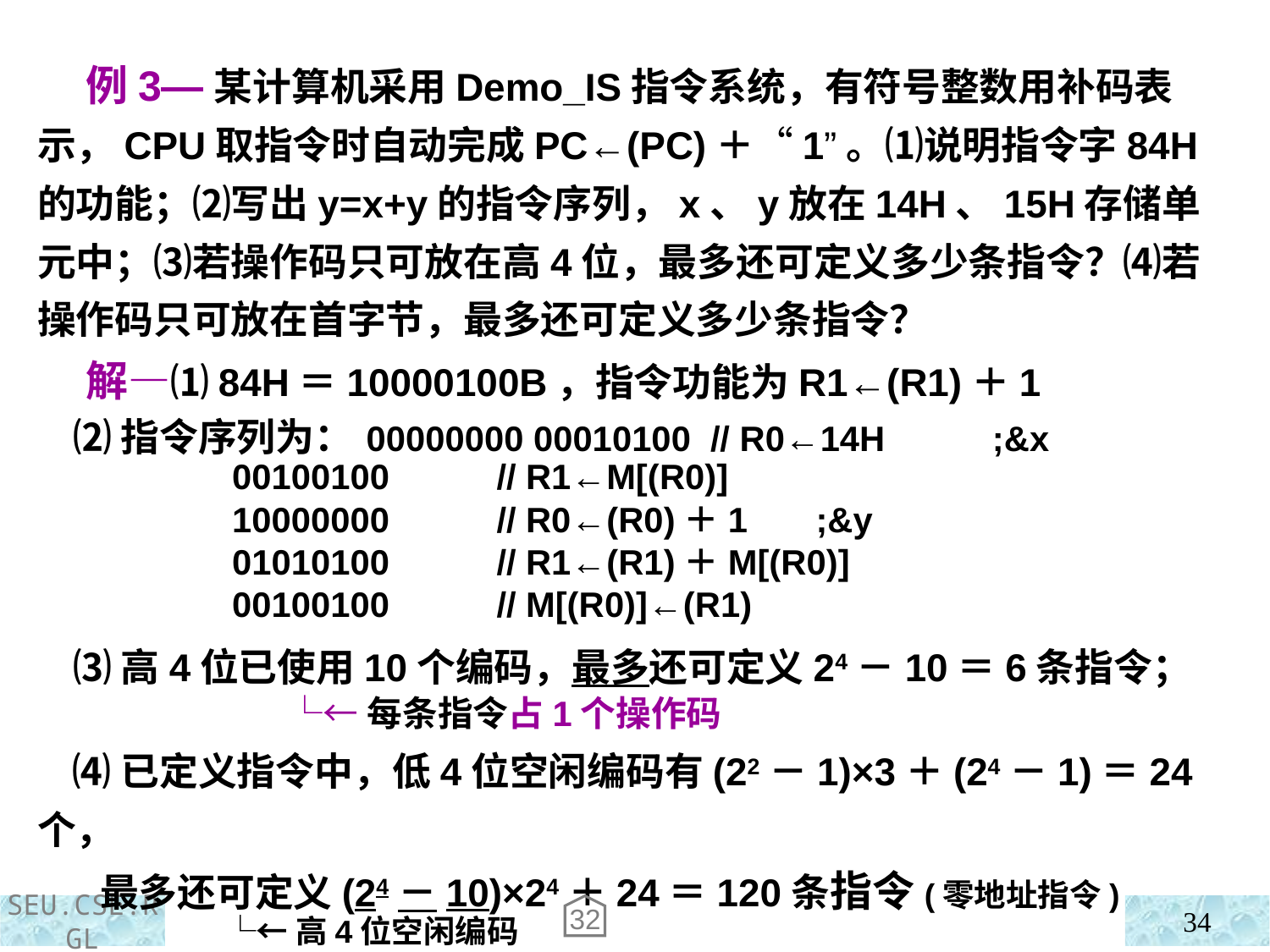

例3—某计算机采用Demo_IS指令系统，有符号整数用补码表示，CPU取指令时自动完成PC←(PC)＋“1”。⑴说明指令字84H的功能；⑵写出y=x+y的指令序列，x、y放在14H、15H存储单元中；⑶若操作码只可放在高4位，最多还可定义多少条指令？⑷若操作码只可放在首字节，最多还可定义多少条指令？
    解—⑴84H＝10000100B，指令功能为R1←(R1)＋1
    ⑵指令序列为：00000000 00010100  // R0←14H           ;&x
                    00100100           // R1←M[(R0)]
                    10000000           // R0←(R0)＋1       ;&y
                    01010100           // R1←(R1)＋M[(R0)]
                    00100100           // M[(R0)]←(R1)
    ⑶高4位已使用10个编码，最多还可定义24－10＝6条指令；
                                └←每条指令占1个操作码
    ⑷已定义指令中，低4位空闲编码有(22－1)×3＋(24－1)＝24个，
      最多还可定义(24－10)×24＋24＝120条指令(零地址指令)
                          └←高4位空闲编码
32
34